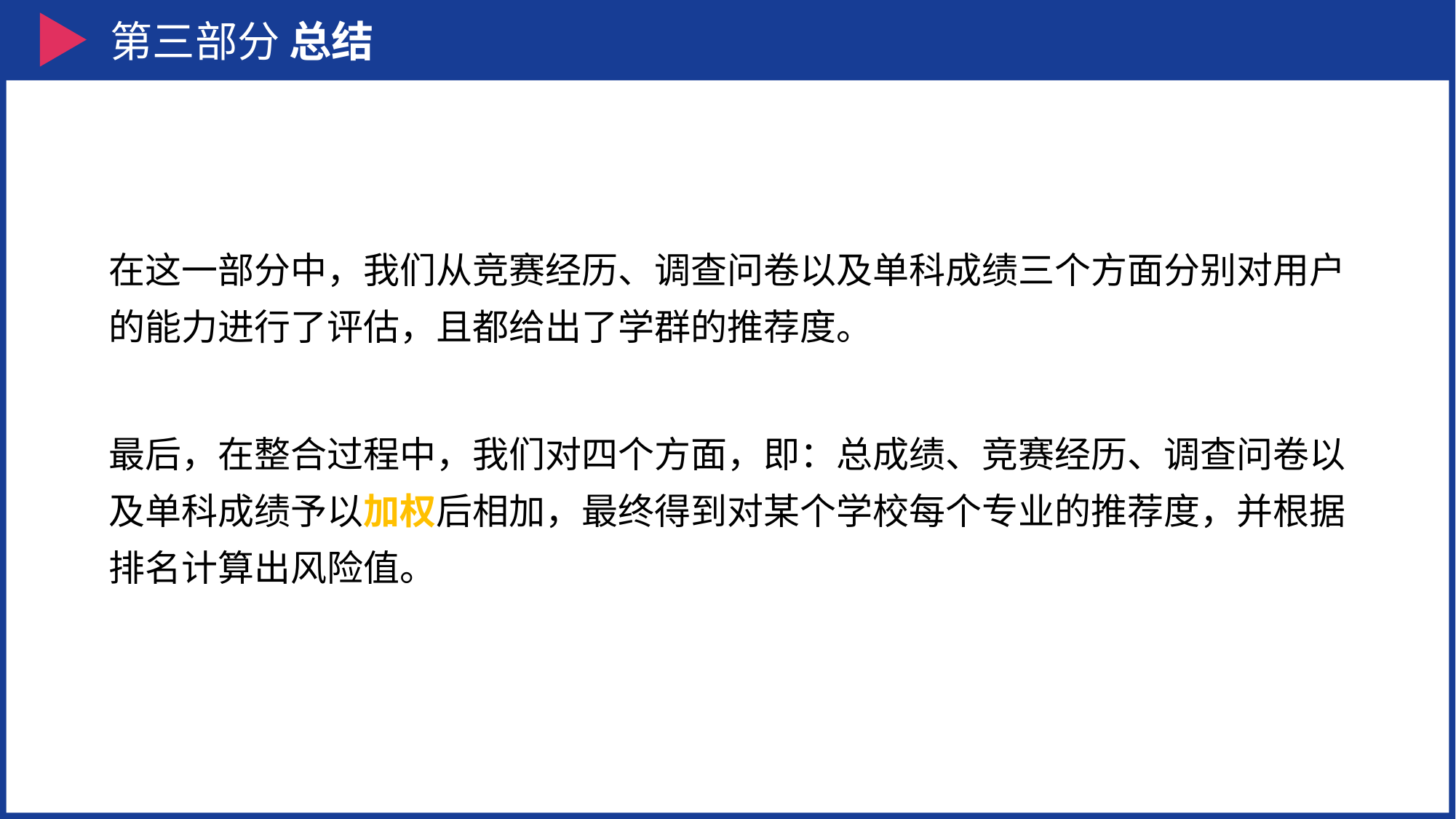

第三部分 总结
在这一部分中，我们从竞赛经历、调查问卷以及单科成绩三个方面分别对用户的能力进行了评估，且都给出了学群的推荐度。
最后，在整合过程中，我们对四个方面，即：总成绩、竞赛经历、调查问卷以及单科成绩予以加权后相加，最终得到对某个学校每个专业的推荐度，并根据排名计算出风险值。